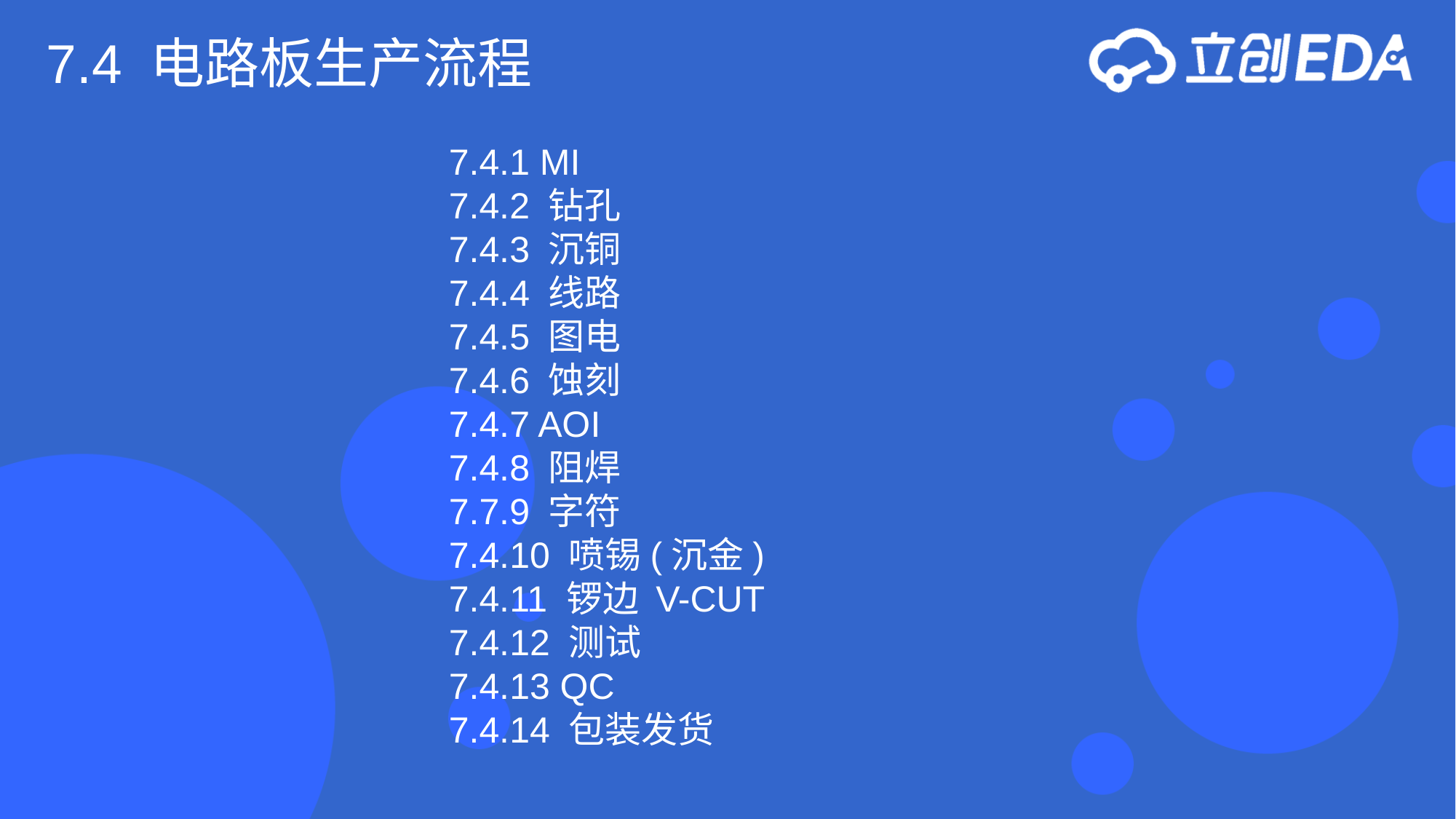

7.4 电路板生产流程
7.4.1 MI
7.4.2 钻孔
7.4.3 沉铜
7.4.4 线路
7.4.5 图电
7.4.6 蚀刻
7.4.7 AOI
7.4.8 阻焊
7.7.9 字符
7.4.10 喷锡(沉金)
7.4.11 锣边 V-CUT
7.4.12 测试
7.4.13 QC
7.4.14 包装发货